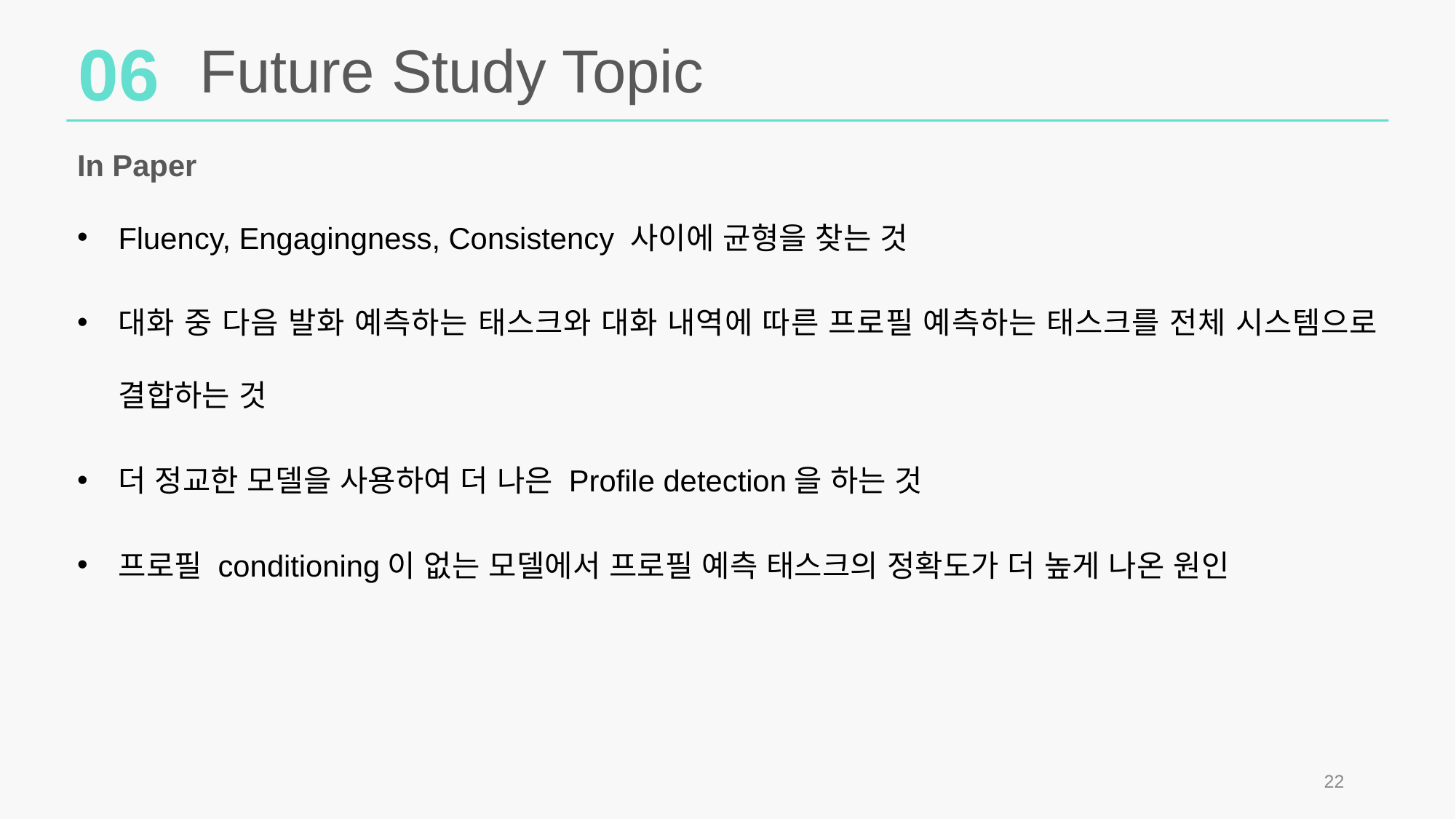

06
Future Study Topic

In Paper
Fluency, Engagingness, Consistency 사이에 균형을 찾는 것
대화 중 다음 발화 예측하는 태스크와 대화 내역에 따른 프로필 예측하는 태스크를 전체 시스템으로 결합하는 것
더 정교한 모델을 사용하여 더 나은 Profile detection을 하는 것
프로필 conditioning이 없는 모델에서 프로필 예측 태스크의 정확도가 더 높게 나온 원인

22